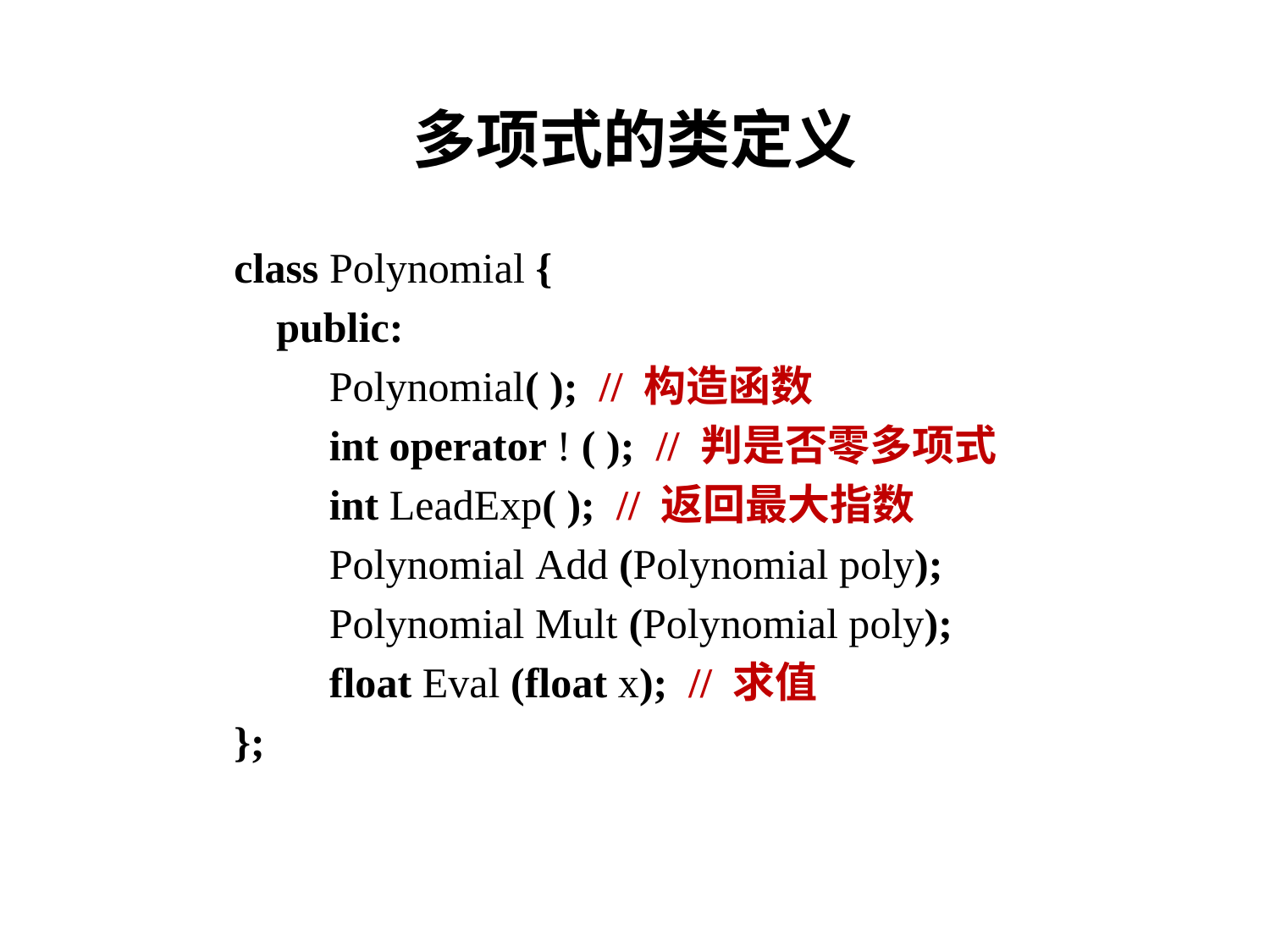

# 多项式的类定义
class Polynomial {
    public:
         Polynomial( );  // 构造函数
         int operator ! ( );  // 判是否零多项式
         int LeadExp( );  // 返回最大指数
         Polynomial Add (Polynomial poly);
         Polynomial Mult (Polynomial poly);
         float Eval (float x);  // 求值
};